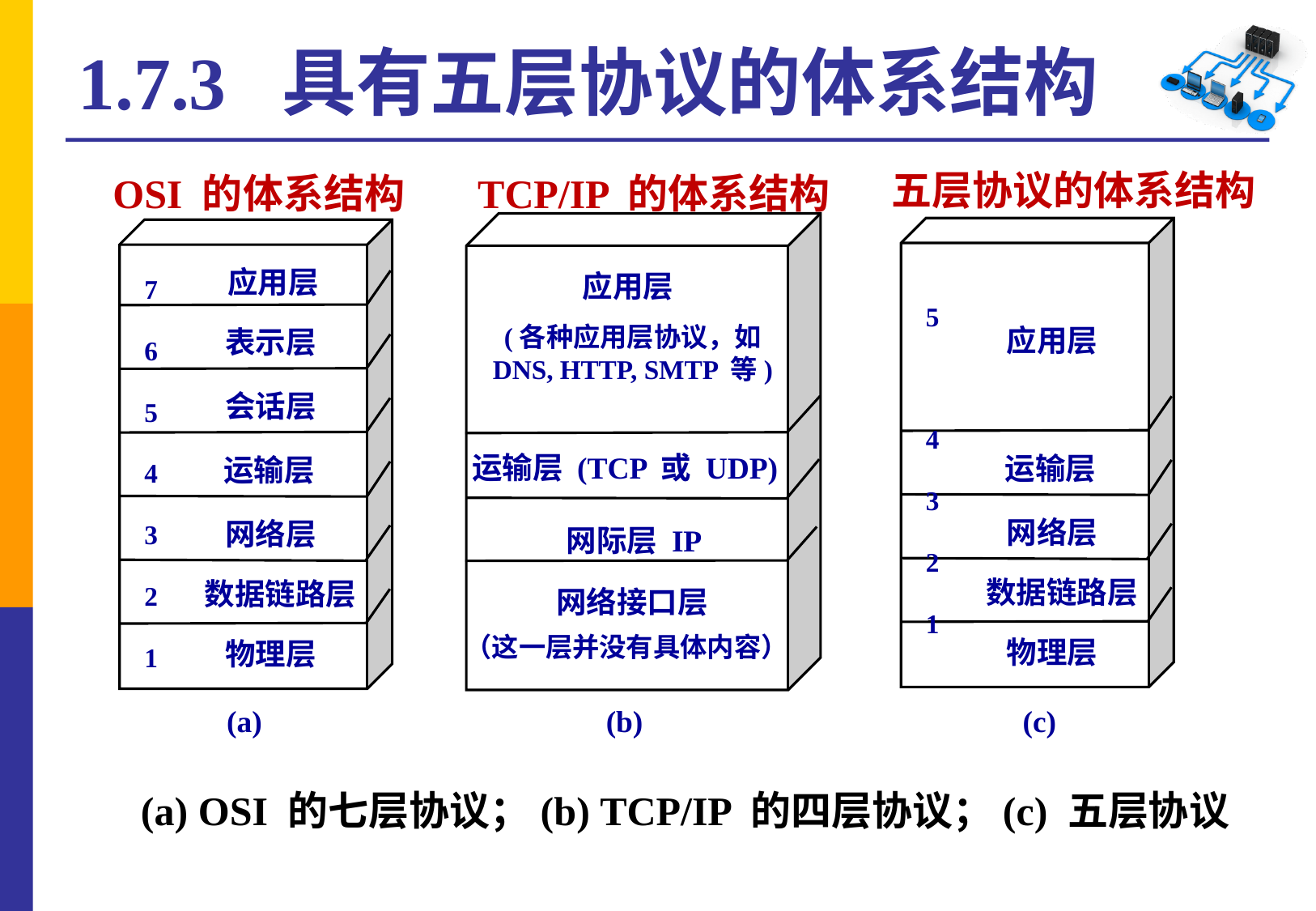

# 1.7.3  具有五层协议的体系结构
五层协议的体系结构

5

4
3
2
1
应用层

运输层

网络层

数据链路层

物理层
(c)
OSI 的体系结构

7
6
5
4
3
2
1
应用层

表示层

会话层

运输层

网络层

数据链路层

物理层
(a)
TCP/IP 的体系结构

应用层
(各种应用层协议，如
DNS, HTTP, SMTP 等)

运输层 (TCP 或 UDP)

网际层 IP

网络接口层
（这一层并没有具体内容）
(b)
(a) OSI 的七层协议；(b) TCP/IP 的四层协议；(c) 五层协议